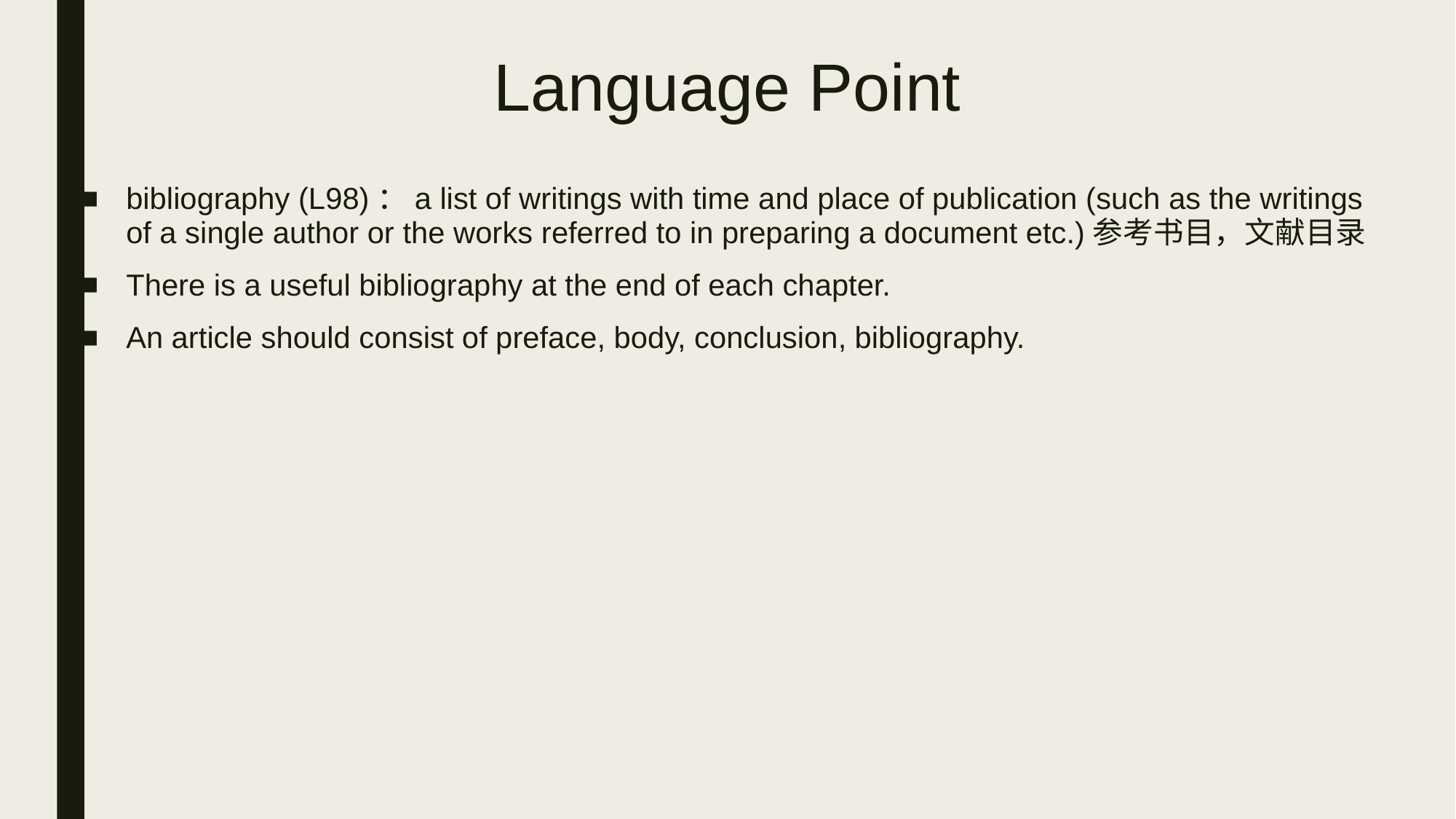

# Language Point
bibliography (L98)：a list of writings with time and place of publication (such as the writings of a single author or the works referred to in preparing a document etc.)参考书目，文献目录
There is a useful bibliography at the end of each chapter.
An article should consist of preface, body, conclusion, bibliography.